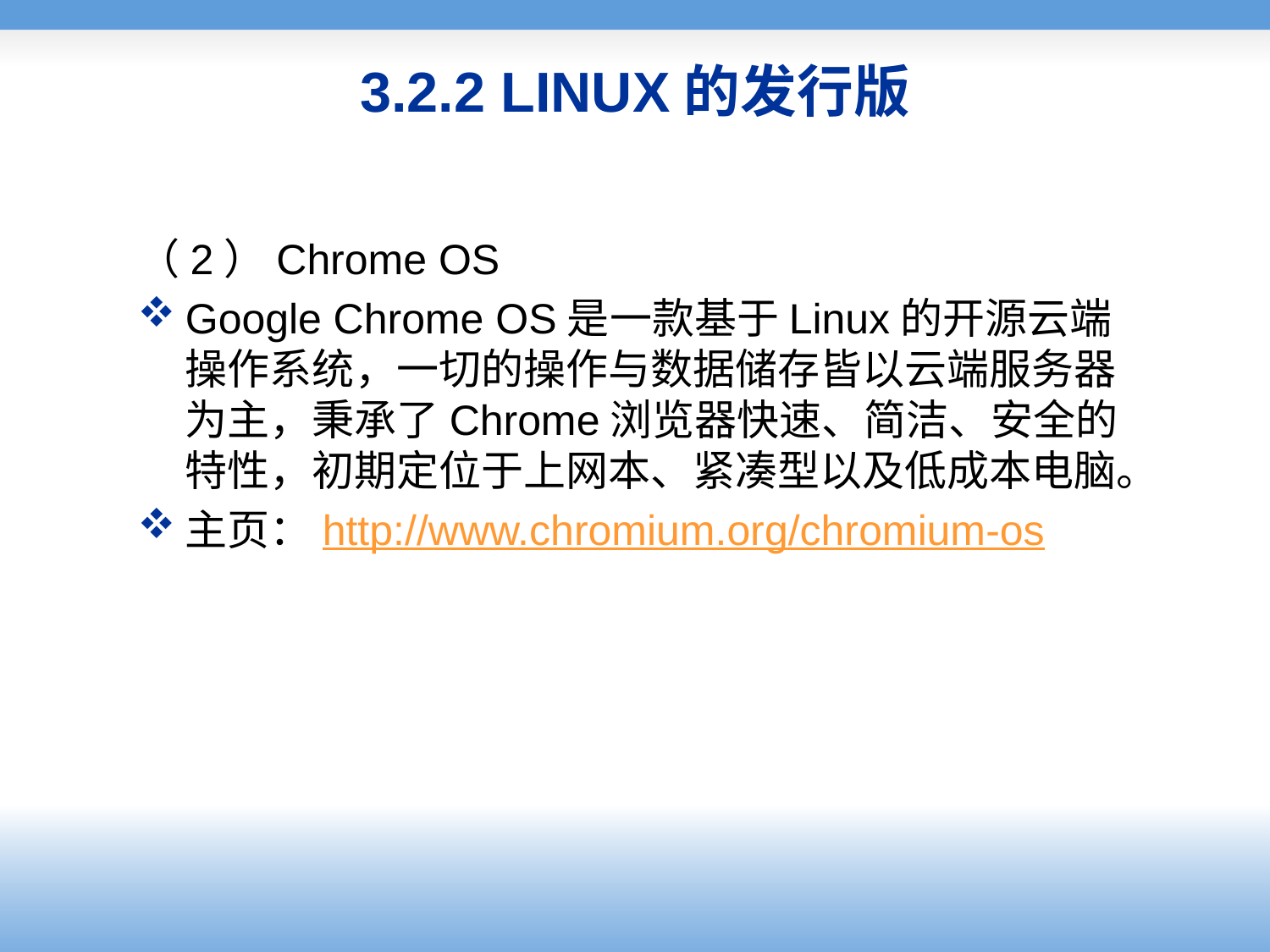

# 3.2.2 LINUX的发行版
（2）Chrome OS
Google Chrome OS是一款基于Linux的开源云端操作系统，一切的操作与数据储存皆以云端服务器为主，秉承了Chrome浏览器快速、简洁、安全的特性，初期定位于上网本、紧凑型以及低成本电脑。
主页：http://www.chromium.org/chromium-os